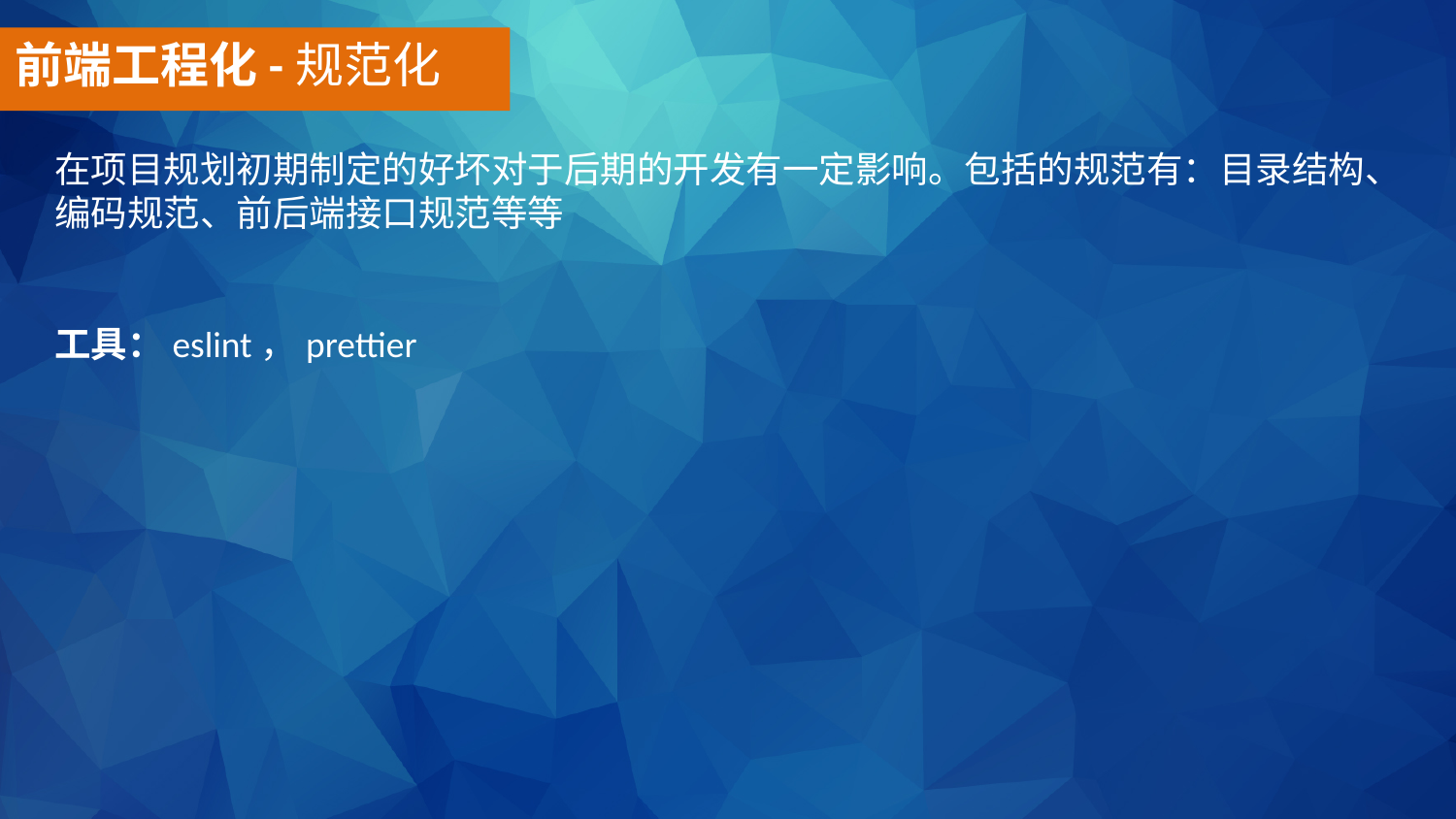

前端工程化-规范化

在项目规划初期制定的好坏对于后期的开发有一定影响。包括的规范有：目录结构、编码规范、前后端接口规范等等

工具：eslint，prettier